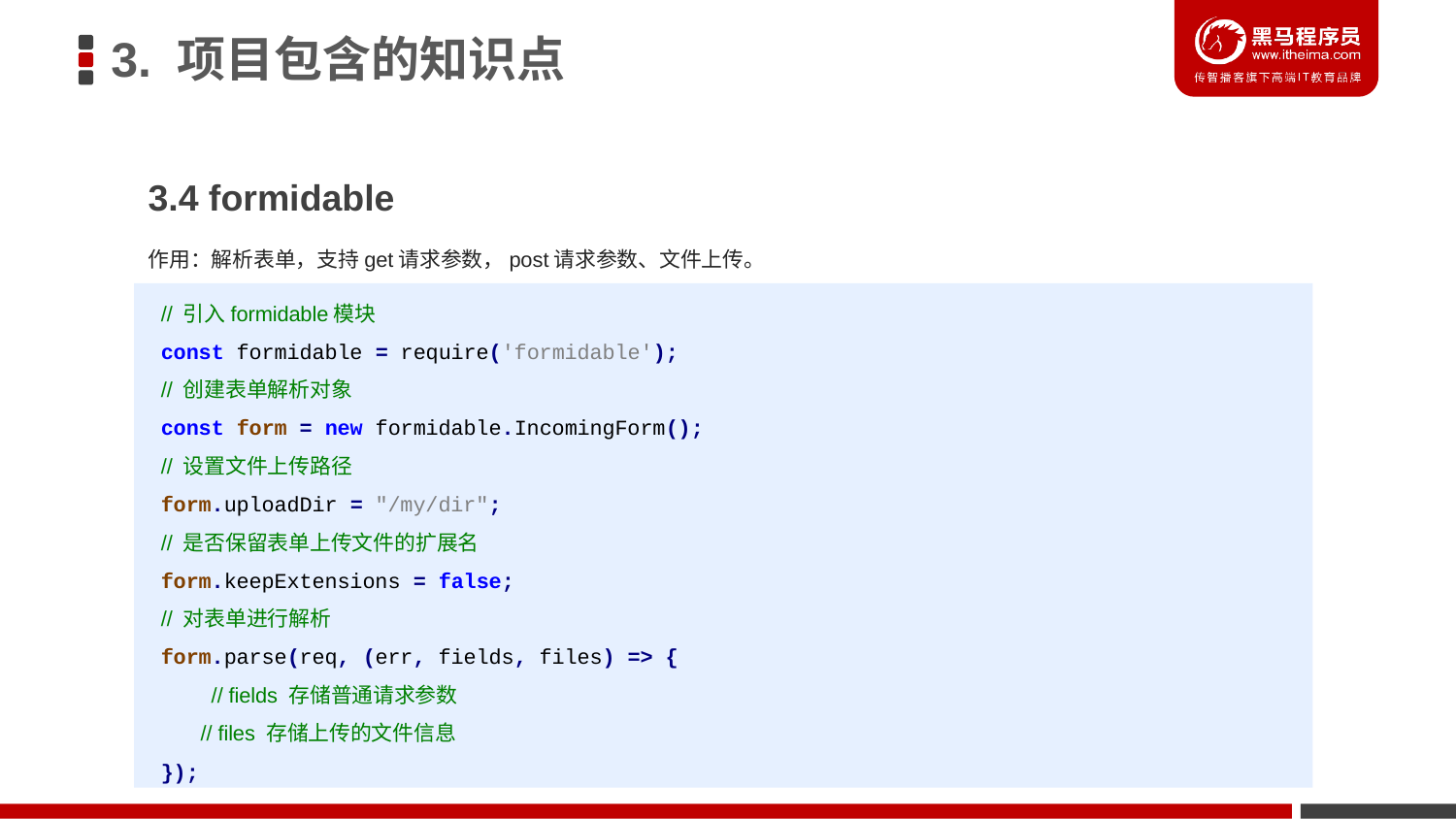

3. 项目包含的知识点
3.4 formidable
作用：解析表单，支持get请求参数，post请求参数、文件上传。
 // 引入formidable模块
 const formidable = require('formidable');
 // 创建表单解析对象
 const form = new formidable.IncomingForm();
 // 设置文件上传路径
 form.uploadDir = "/my/dir";
 // 是否保留表单上传文件的扩展名
 form.keepExtensions = false;
 // 对表单进行解析
 form.parse(req, (err, fields, files) => {
     // fields 存储普通请求参数
         // files 存储上传的文件信息
 });